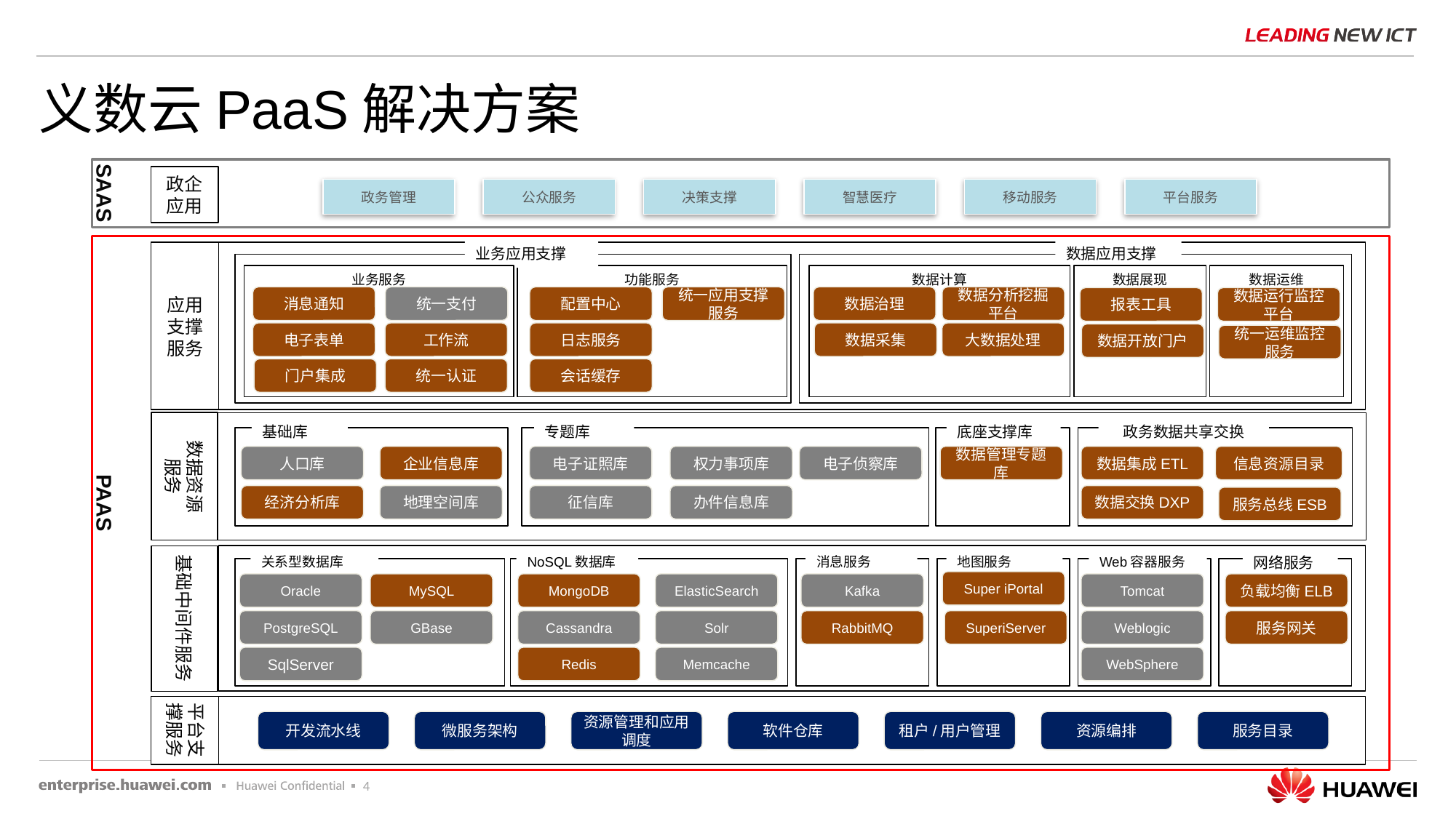

# 义数云PaaS解决方案
SAAS
政企应用
政务管理
公众服务
决策支撑
智慧医疗
移动服务
平台服务
PAAS
业务应用支撑
数据应用支撑

应用支撑
服务

业务服务
功能服务
数据计算
数据展现
数据运维
消息通知
统一支付
配置中心
统一应用支撑服务
数据治理
数据分析挖掘平台
报表工具
数据运行监控平台
电子表单
工作流
日志服务
数据采集
大数据处理
数据开放门户
统一运维监控服务
门户集成
统一认证
会话缓存
数据资源
服务

基础库
专题库
底座支撑库
政务数据共享交换

人口库
企业信息库
电子证照库
权力事项库
电子侦察库
数据管理专题库
数据集成ETL
信息资源目录
经济分析库
地理空间库
征信库
办件信息库
数据交换DXP
服务总线ESB

基础中间件服务
关系型数据库
NoSQL数据库
消息服务
地图服务
Web容器服务
网络服务

Super iPortal
Oracle
MySQL
MongoDB
ElasticSearch
Kafka
Tomcat
负载均衡ELB
PostgreSQL
GBase
Cassandra
Solr
RabbitMQ
SuperiServer
Weblogic
服务网关
SqlServer
Redis
Memcache
WebSphere
平台支撑服务

开发流水线
微服务架构
资源管理和应用调度
软件仓库
租户/用户管理
资源编排
服务目录